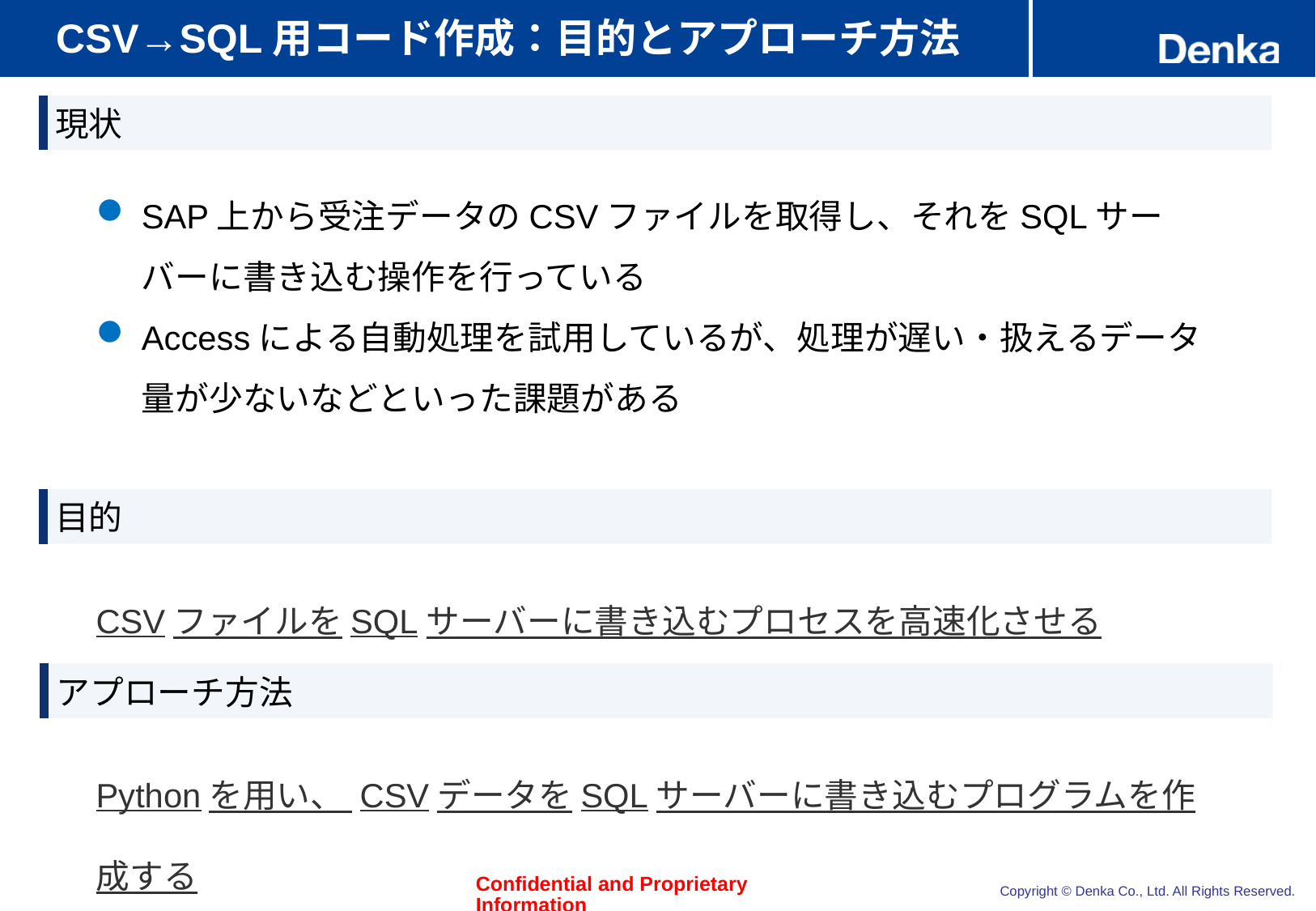

# CSV→SQL用コード作成：目的とアプローチ方法
現状

SAP上から受注データのCSVファイルを取得し、それをSQLサーバーに書き込む操作を行っている
Accessによる自動処理を試用しているが、処理が遅い・扱えるデータ量が少ないなどといった課題がある
目的

CSVファイルをSQLサーバーに書き込むプロセスを高速化させる
アプローチ方法

Pythonを用い、 CSVデータをSQLサーバーに書き込むプログラムを作成する